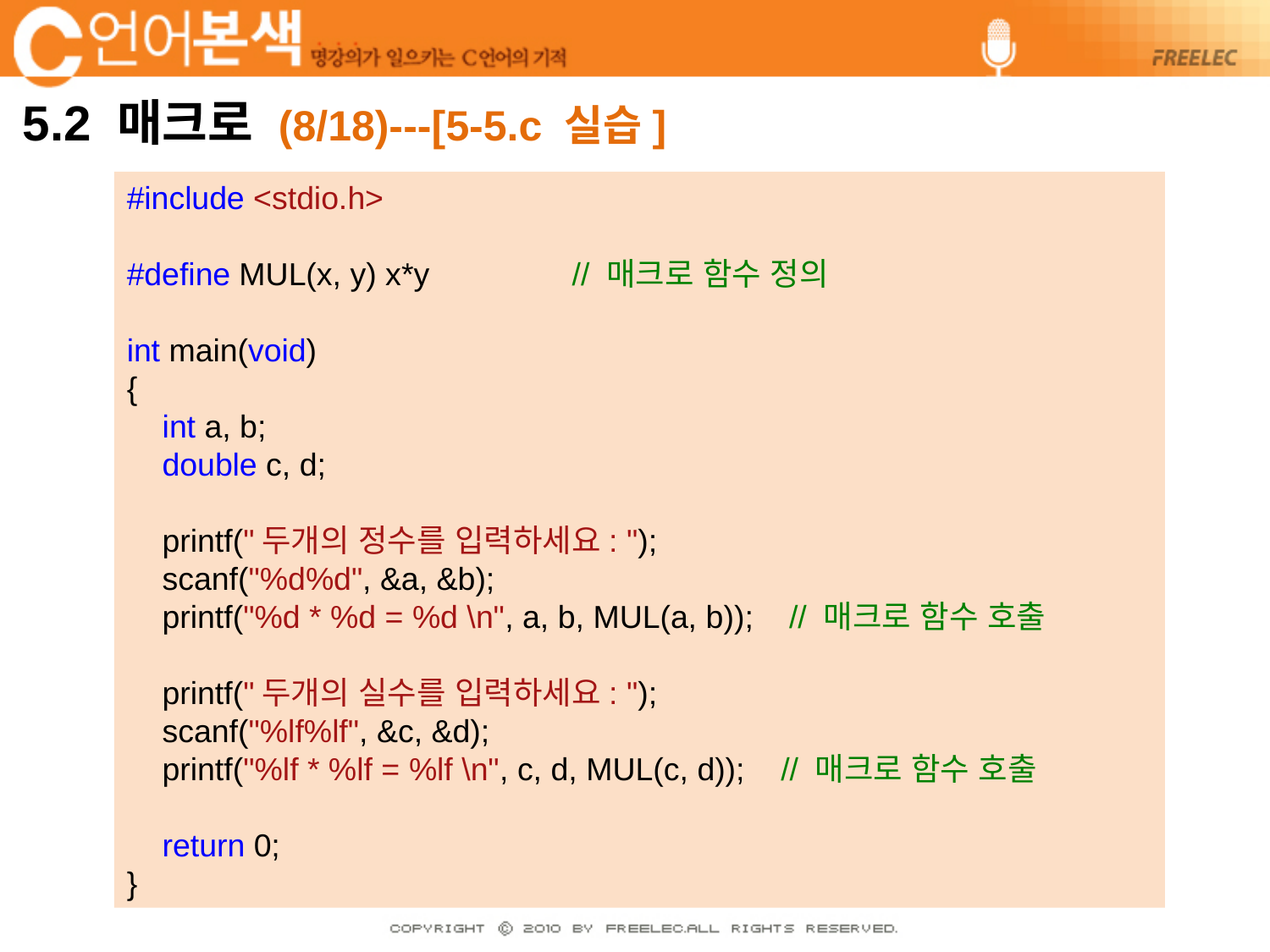

# 5.2 매크로 (8/18)---[5-5.c 실습]
#include <stdio.h>

#define MUL(x, y) x*y                // 매크로 함수 정의

int main(void)
{
    int a, b;
    double c, d;

    printf("두개의 정수를 입력하세요: ");
    scanf("%d%d", &a, &b);
    printf("%d * %d = %d \n", a, b, MUL(a, b));    // 매크로 함수 호출

    printf("두개의 실수를 입력하세요: ");
    scanf("%lf%lf", &c, &d);
    printf("%lf * %lf = %lf \n", c, d, MUL(c, d));    // 매크로 함수 호출

    return 0;
}